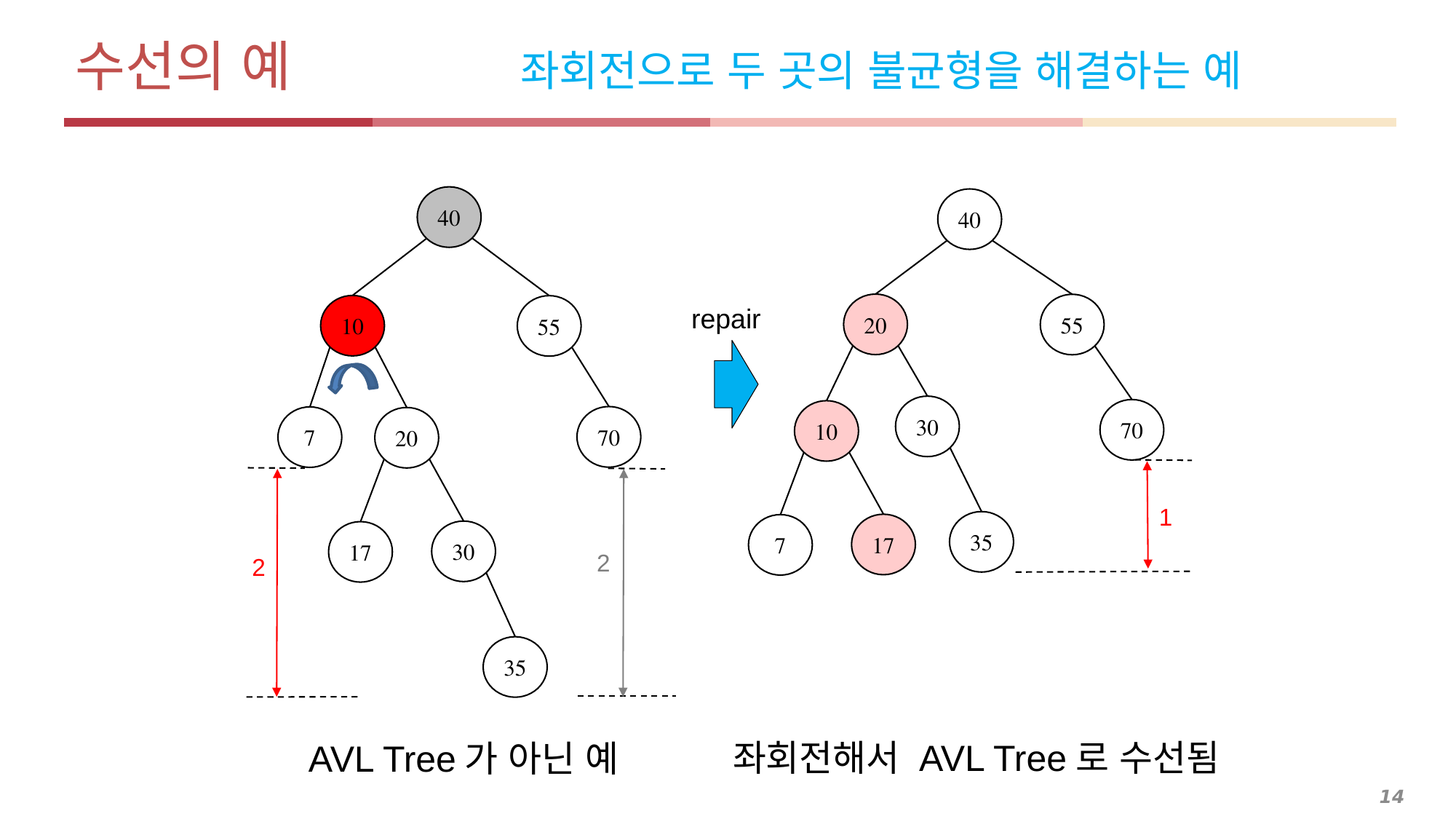

# 수선의 예               좌회전으로 두 곳의 불균형을 해결하는 예
40
40
20
55
10
55
repair

30
70
10
70
7
20
1
35
17
7
30
17
2
2
35
좌회전해서 AVL Tree로 수선됨
AVL Tree가 아닌 예